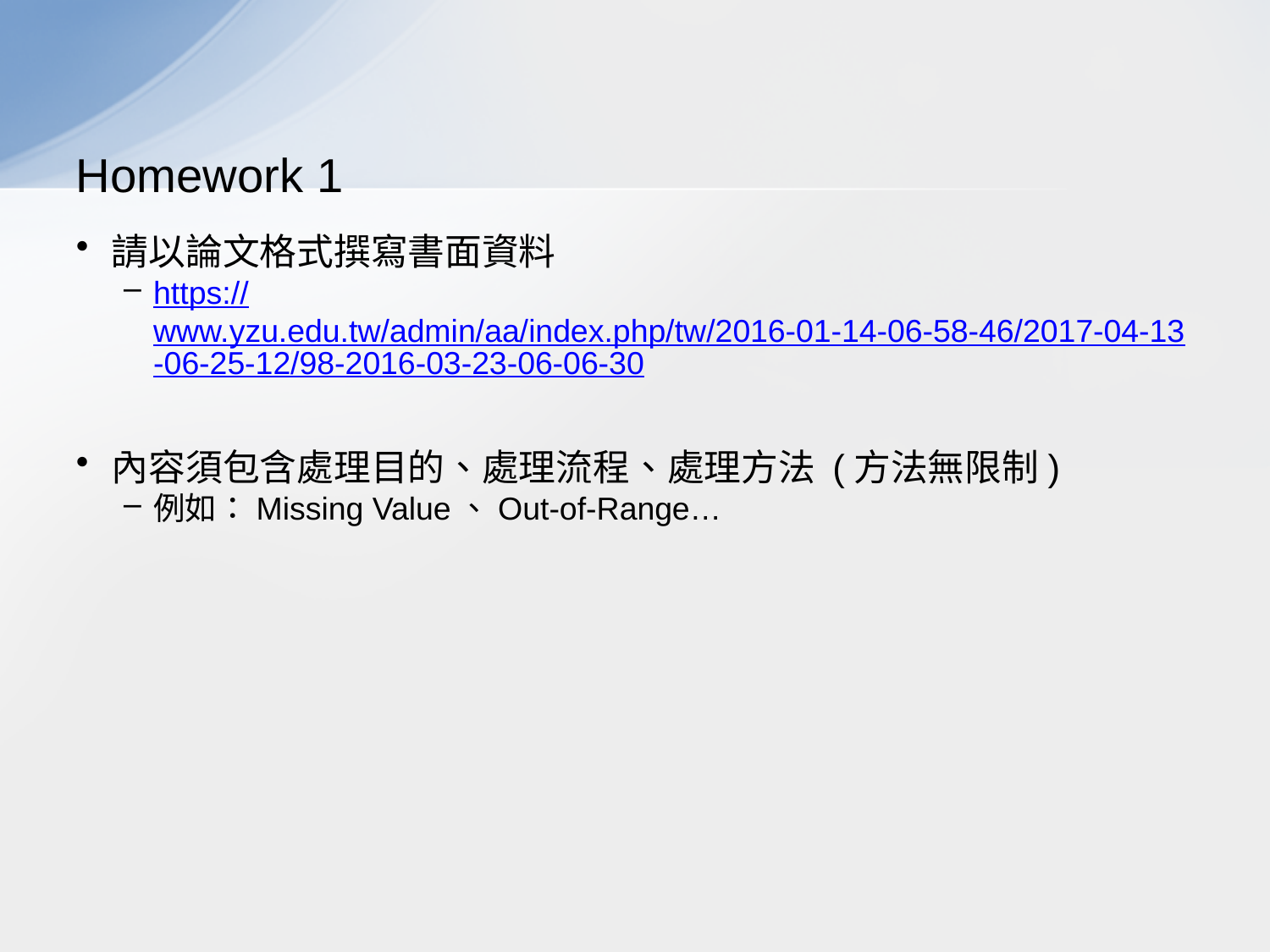

# Homework 1
請以論文格式撰寫書面資料
https://www.yzu.edu.tw/admin/aa/index.php/tw/2016-01-14-06-58-46/2017-04-13-06-25-12/98-2016-03-23-06-06-30

內容須包含處理目的、處理流程、處理方法 (方法無限制)
例如：Missing Value、Out-of-Range…